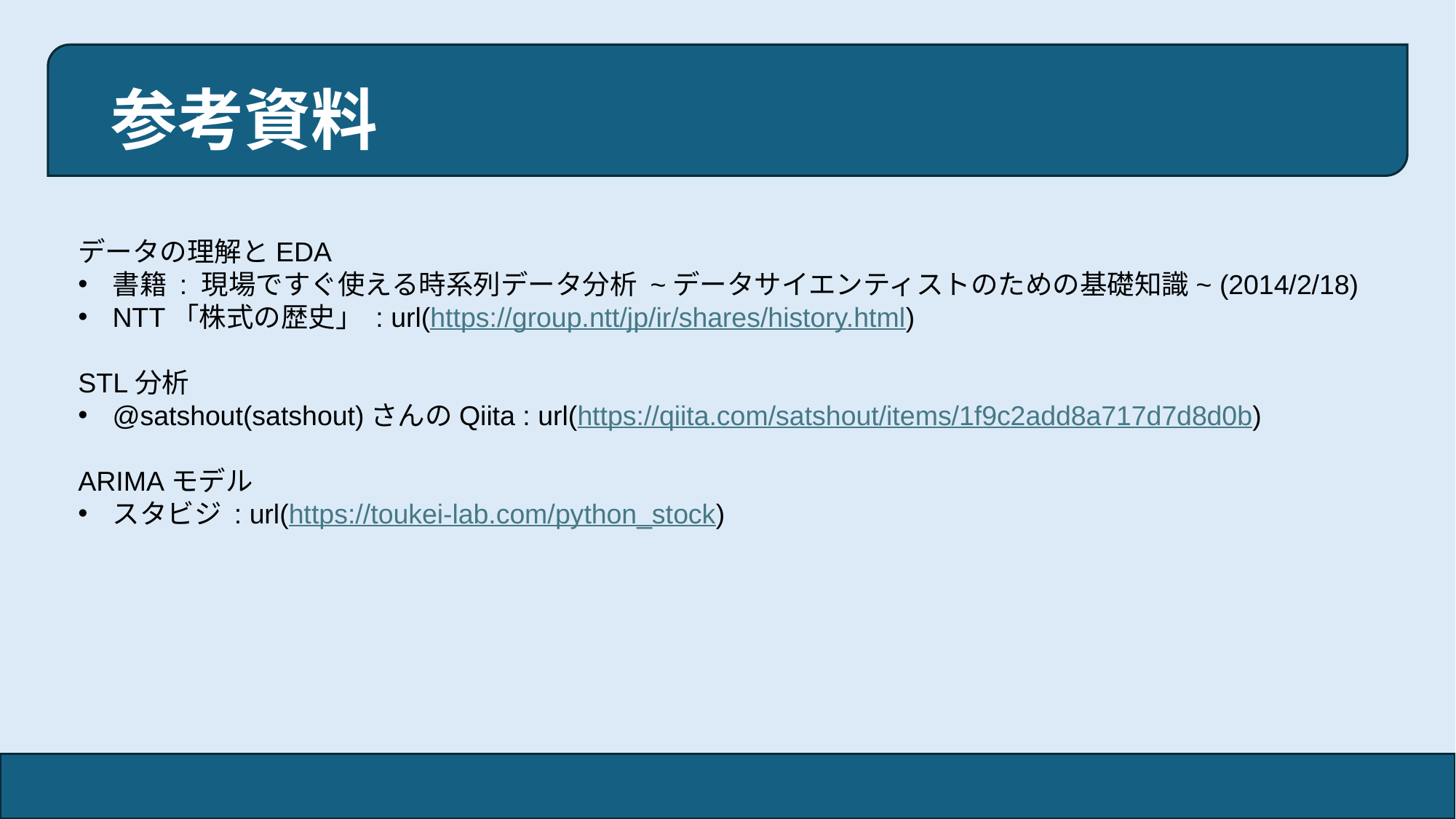

# 参考資料
データの理解とEDA
書籍 : 現場ですぐ使える時系列データ分析 ~データサイエンティストのための基礎知識~ (2014/2/18)
NTT「株式の歴史」 : url(https://group.ntt/jp/ir/shares/history.html)

STL分析
@satshout(satshout)さんのQiita : url(https://qiita.com/satshout/items/1f9c2add8a717d7d8d0b)

ARIMAモデル
スタビジ : url(https://toukei-lab.com/python_stock)